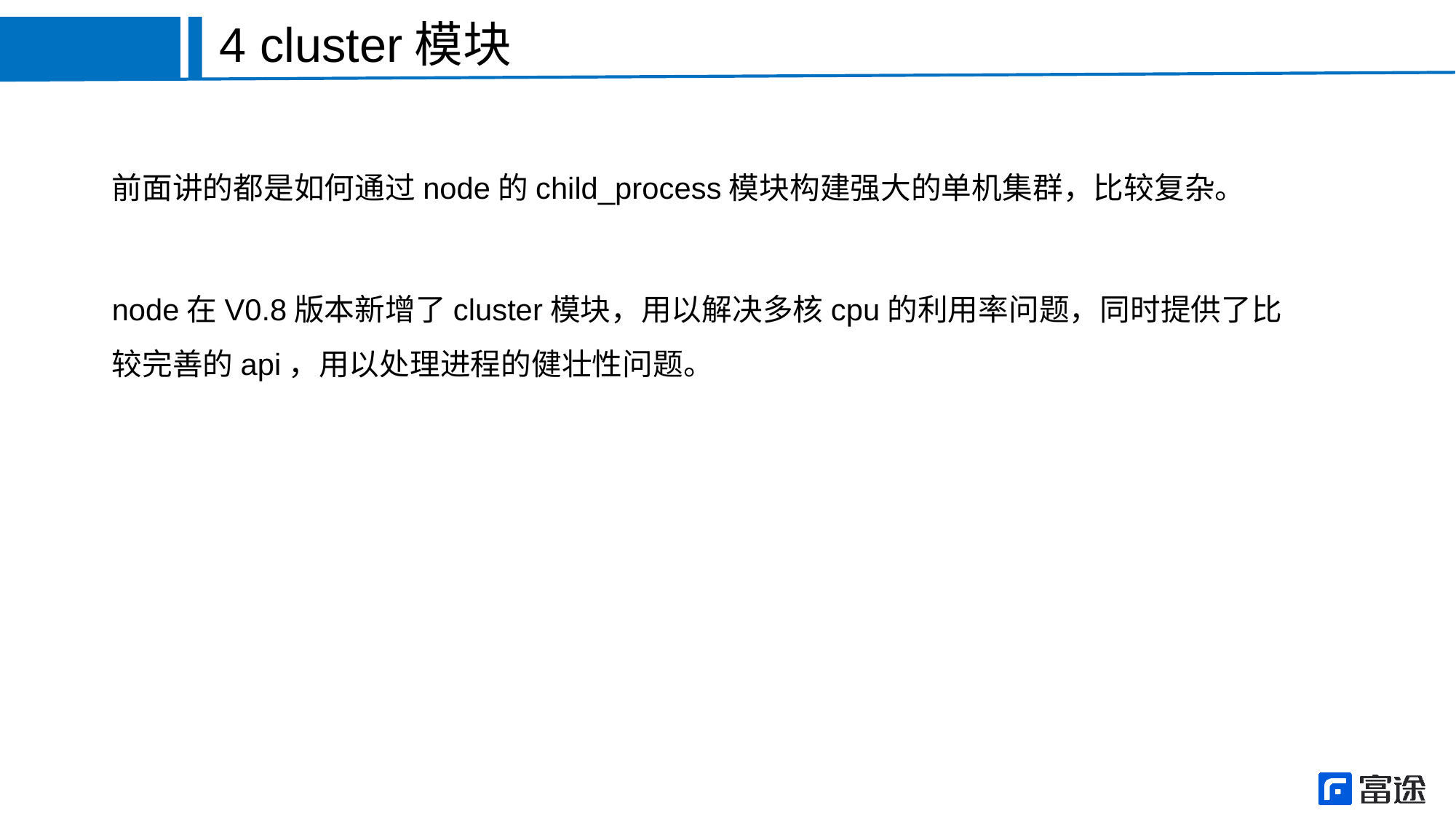

4 cluster模块
前面讲的都是如何通过node的child_process模块构建强大的单机集群，比较复杂。

node在V0.8版本新增了cluster模块，用以解决多核cpu的利用率问题，同时提供了比较完善的api，用以处理进程的健壮性问题。